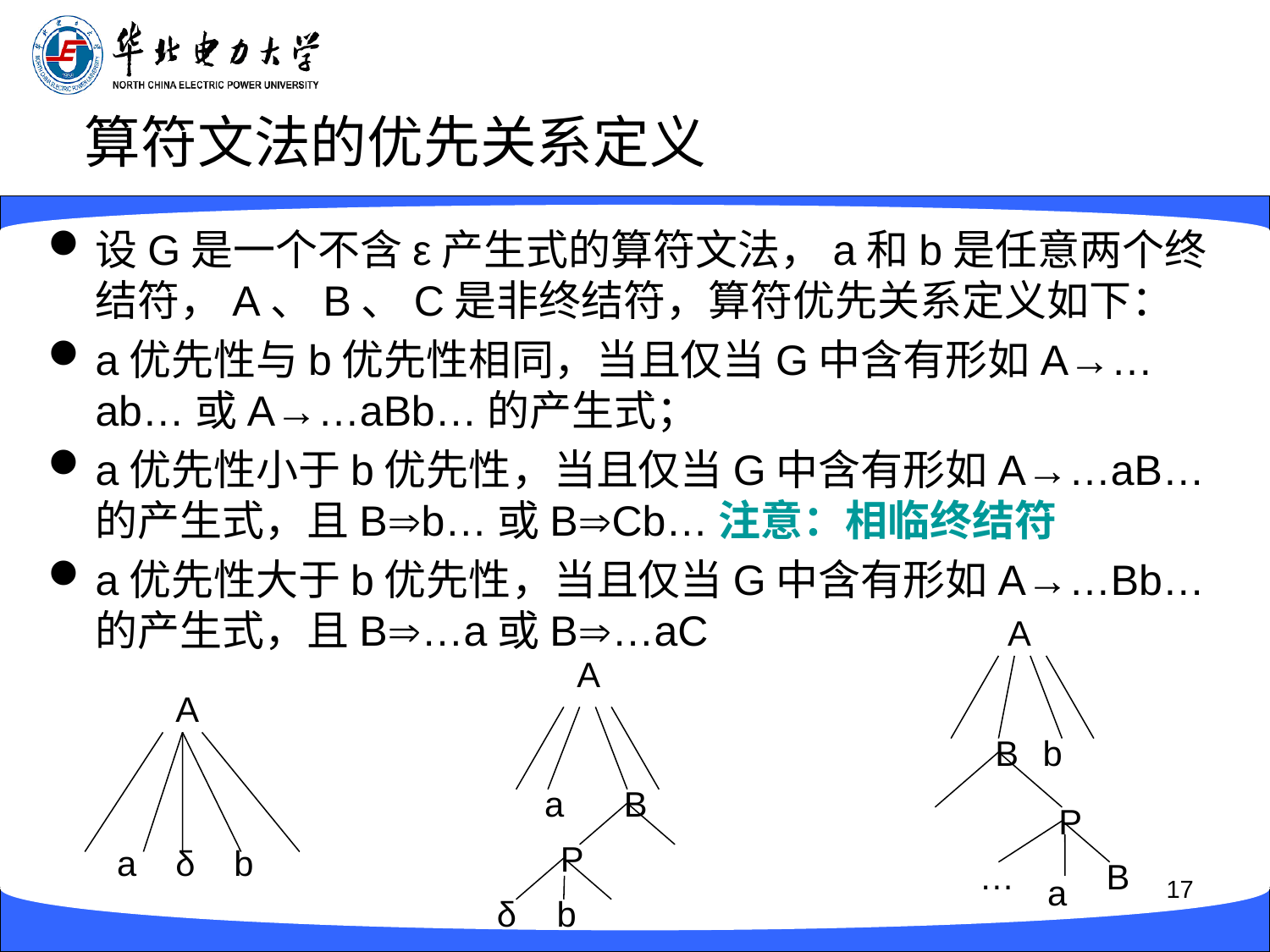

# 算符文法的优先关系定义
设G是一个不含ε产生式的算符文法，a和b是任意两个终结符，A、B、C是非终结符，算符优先关系定义如下：
a优先性与b优先性相同，当且仅当G中含有形如A→…ab…或A→…aBb…的产生式；
a优先性小于b优先性，当且仅当G中含有形如A→…aB…的产生式，且B⇒b…或B⇒Cb…注意：相临终结符
a优先性大于b优先性，当且仅当G中含有形如A→…Bb…的产生式，且B⇒…a或B⇒…aC
A

B
b

P

…
B
a
A

a
B

P

δ
b
A

a
δ
b
17